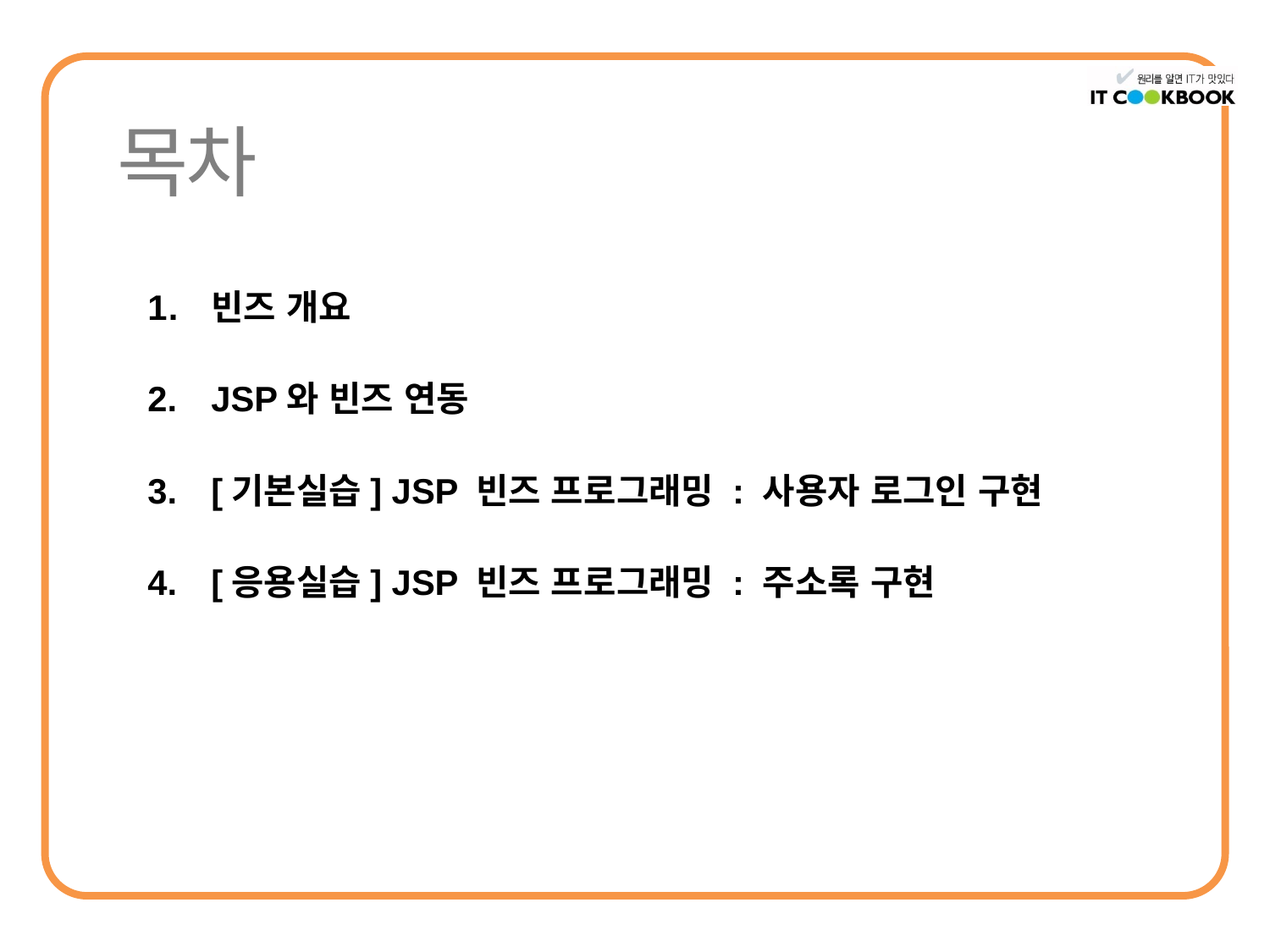

빈즈 개요
JSP와 빈즈 연동
[기본실습] JSP 빈즈 프로그래밍 : 사용자 로그인 구현
[응용실습] JSP 빈즈 프로그래밍 : 주소록 구현